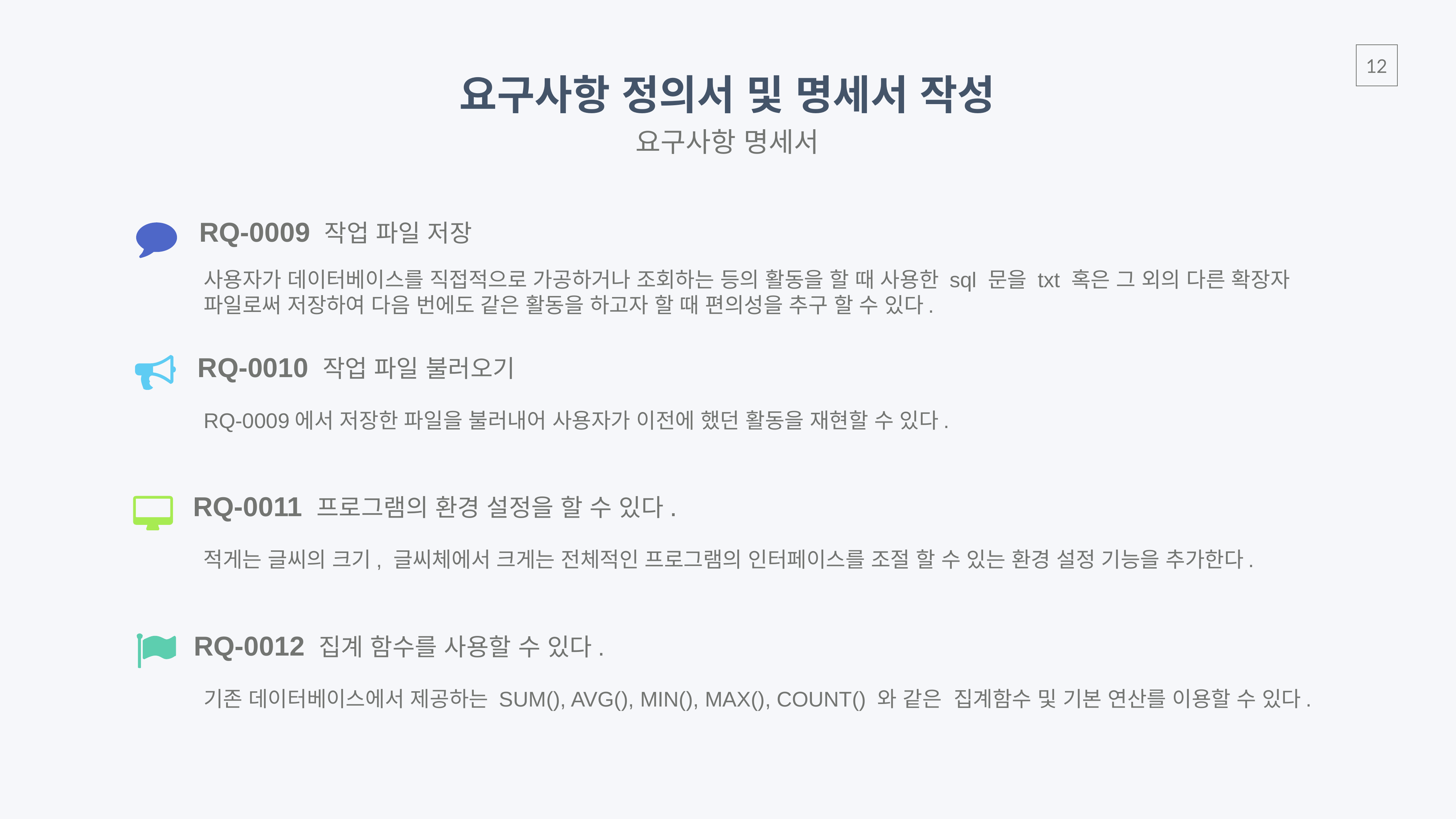

요구사항 정의서 및 명세서 작성
요구사항 명세서
RQ-0009 작업 파일 저장

사용자가 데이터베이스를 직접적으로 가공하거나 조회하는 등의 활동을 할 때 사용한 sql 문을 txt 혹은 그 외의 다른 확장자 파일로써 저장하여 다음 번에도 같은 활동을 하고자 할 때 편의성을 추구 할 수 있다.
RQ-0010 작업 파일 불러오기

RQ-0009에서 저장한 파일을 불러내어 사용자가 이전에 했던 활동을 재현할 수 있다.
RQ-0011 프로그램의 환경 설정을 할 수 있다.

적게는 글씨의 크기, 글씨체에서 크게는 전체적인 프로그램의 인터페이스를 조절 할 수 있는 환경 설정 기능을 추가한다.
RQ-0012 집계 함수를 사용할 수 있다.

기존 데이터베이스에서 제공하는 SUM(), AVG(), MIN(), MAX(), COUNT() 와 같은  집계함수 및 기본 연산를 이용할 수 있다.